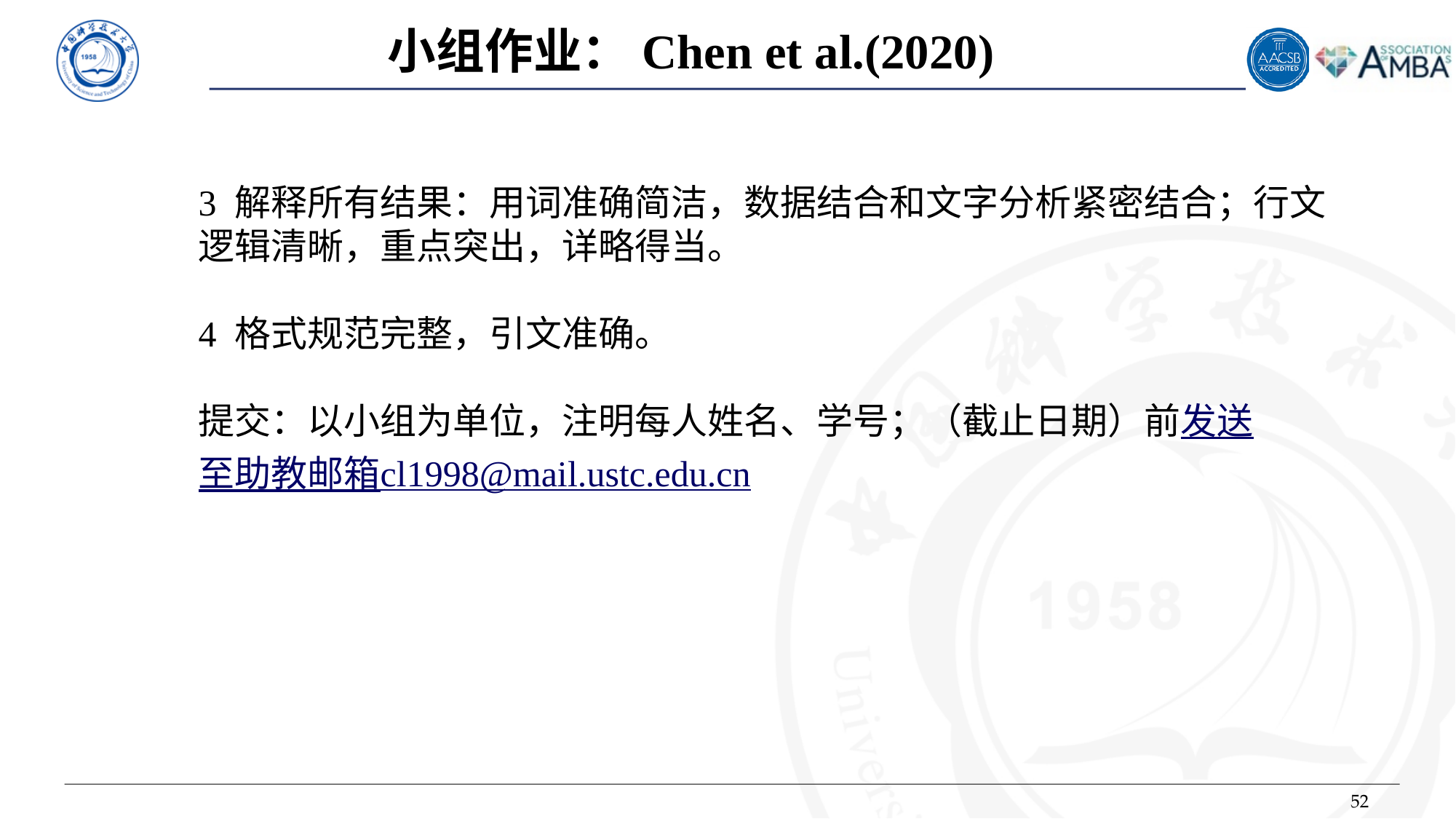

小组作业：Chen et al.(2020)

3 解释所有结果：用词准确简洁，数据结合和文字分析紧密结合；行文逻辑清晰，重点突出，详略得当。

4 格式规范完整，引文准确。

提交：以小组为单位，注明每人姓名、学号；（截止日期）前发送至助教邮箱cl1998@mail.ustc.edu.cn